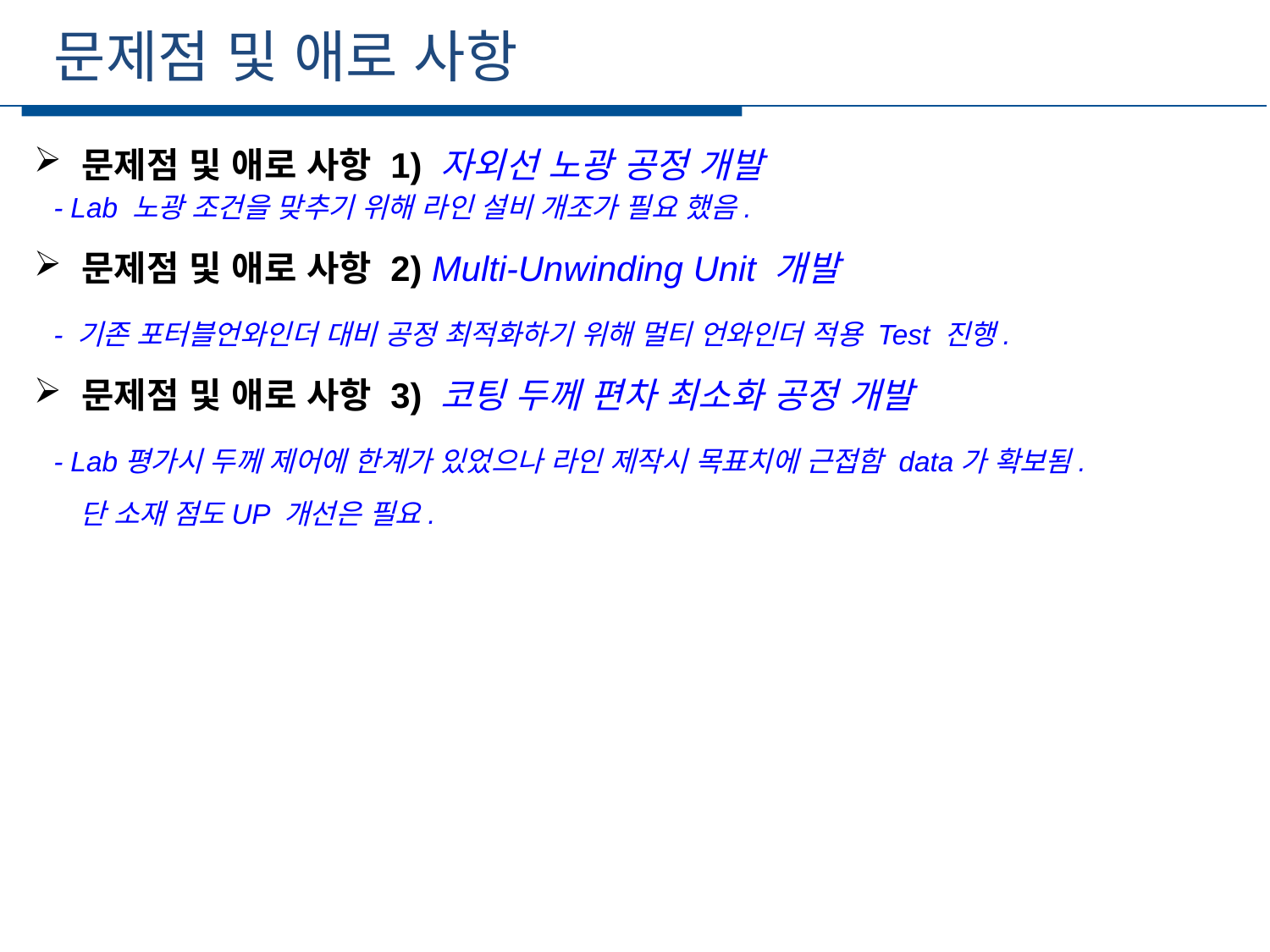

문제점 및 애로 사항
세부일정

문제점 및 애로 사항 1) 자외선 노광 공정 개발
  - Lab 노광 조건을 맞추기 위해 라인 설비 개조가 필요 했음.
문제점 및 애로 사항 2) Multi-Unwinding Unit 개발
  - 기존 포터블언와인더 대비 공정 최적화하기 위해 멀티 언와인더 적용 Test 진행.
문제점 및 애로 사항 3) 코팅 두께 편차 최소화 공정 개발
  - Lab평가시 두께 제어에 한계가 있었으나 라인 제작시 목표치에 근접함 data가 확보됨.
     단 소재 점도UP 개선은 필요.